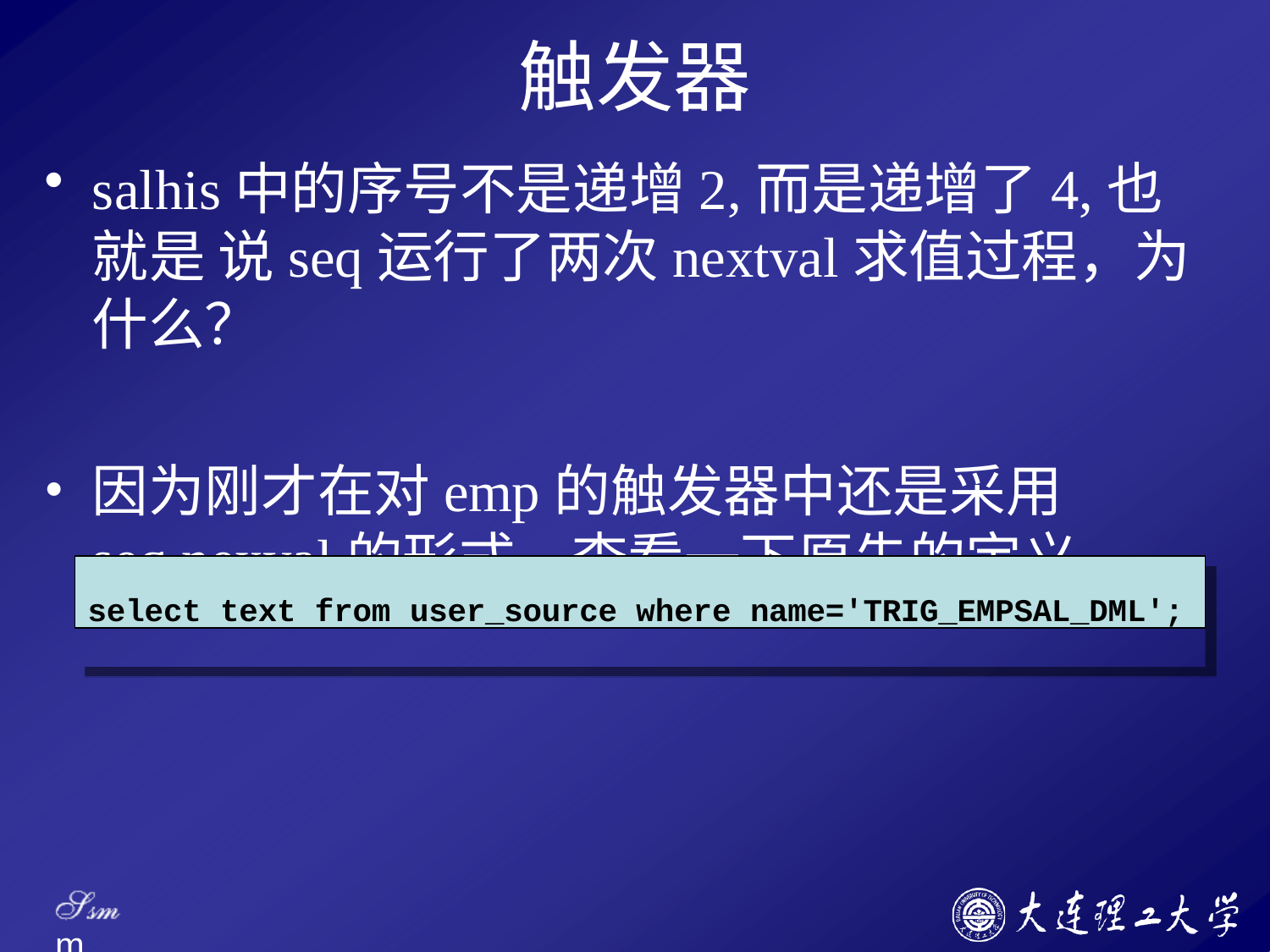

# 触发器
salhis中的序号不是递增2,而是递增了4,也就是 说seq运行了两次nextval求值过程，为什么？

因为刚才在对emp的触发器中还是采用
seq.nexval的形式，查看一下原先的定义。

select text from user_source where name='TRIG_EMPSAL_DML';

Ssm